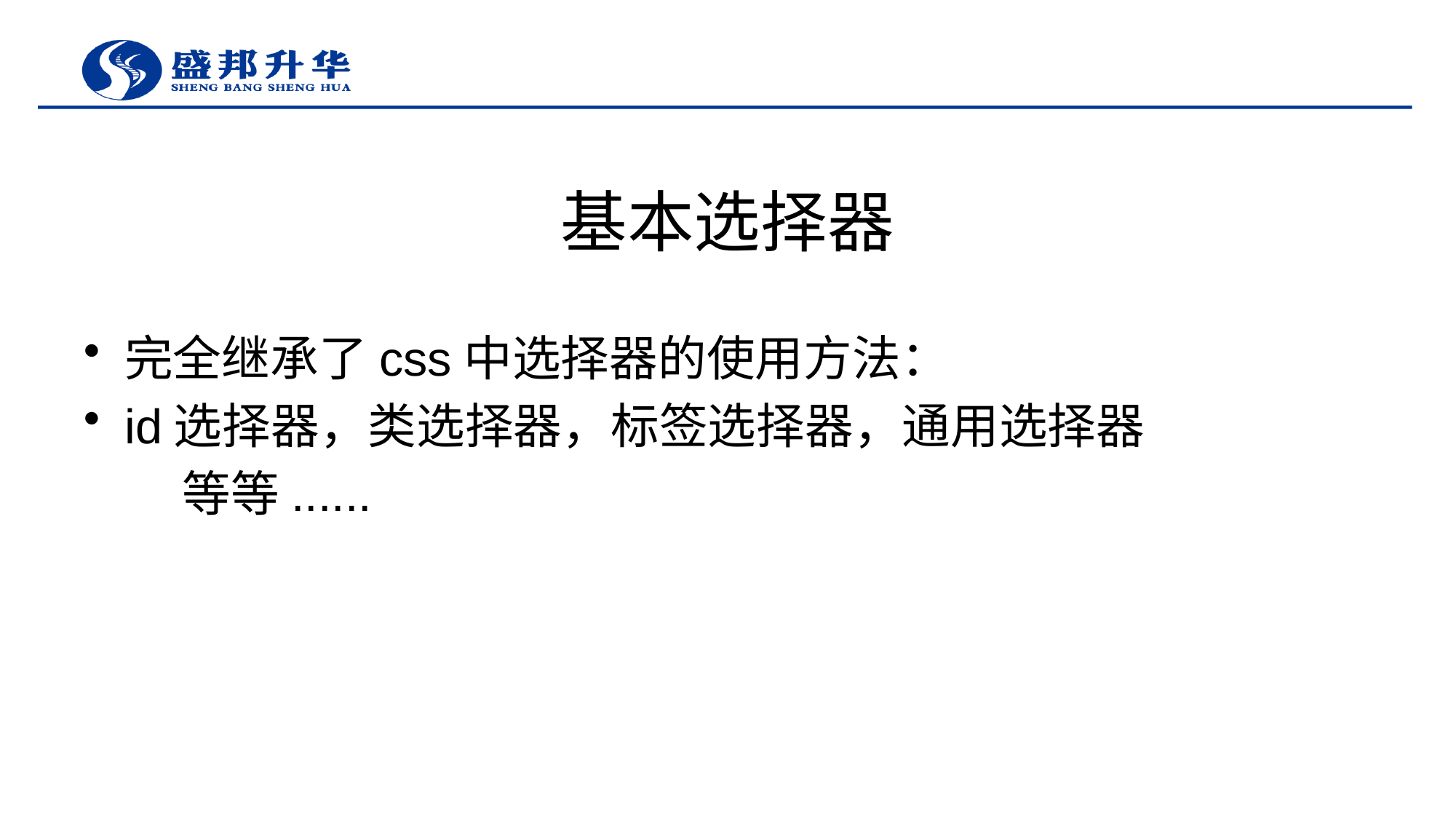

# 基本选择器
完全继承了css中选择器的使用方法：
id选择器，类选择器，标签选择器，通用选择器
        等等......